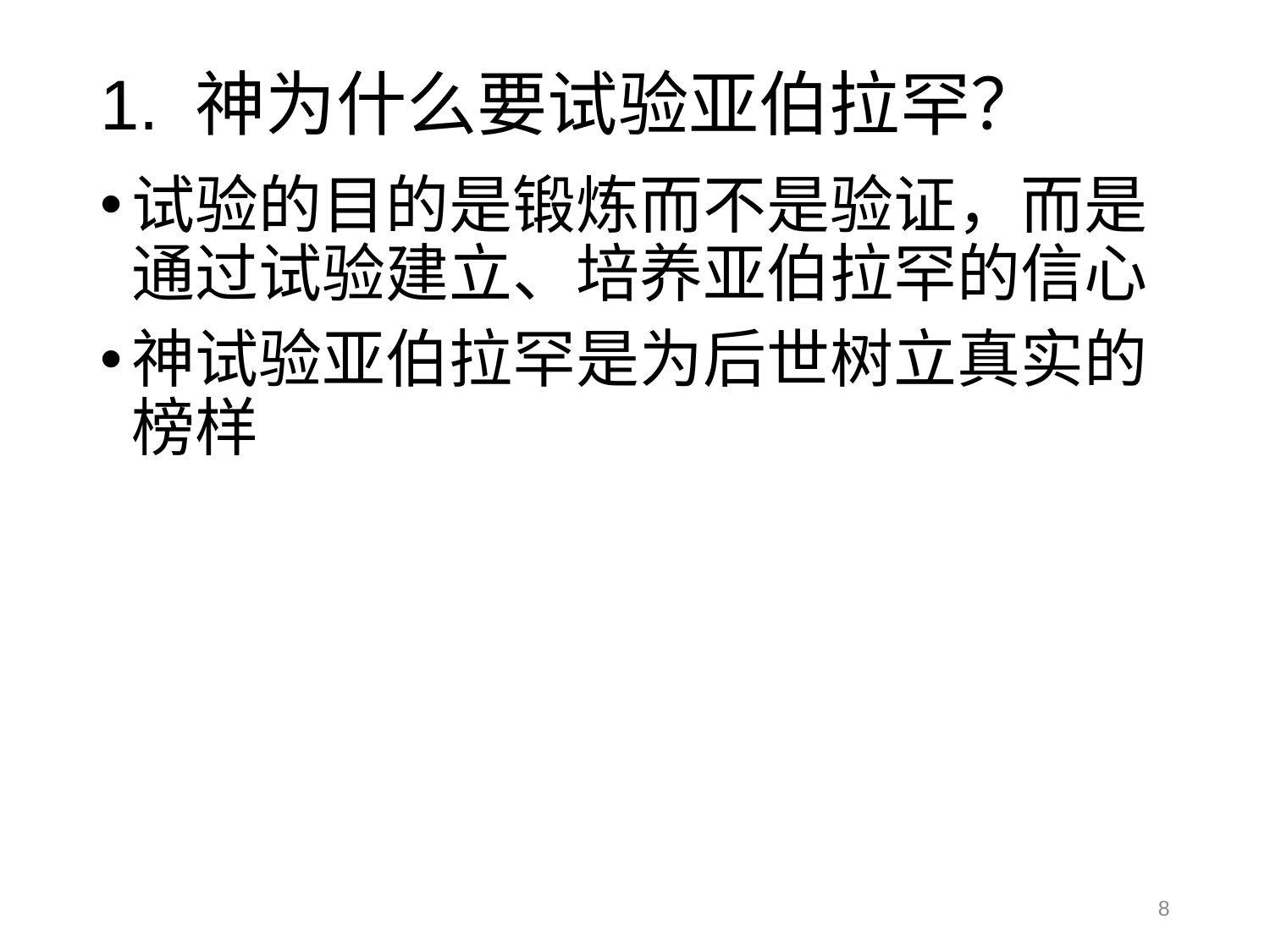

# 1. 神为什么要试验亚伯拉罕？
试验的目的是锻炼而不是验证，而是通过试验建立、培养亚伯拉罕的信心
神试验亚伯拉罕是为后世树立真实的榜样

8